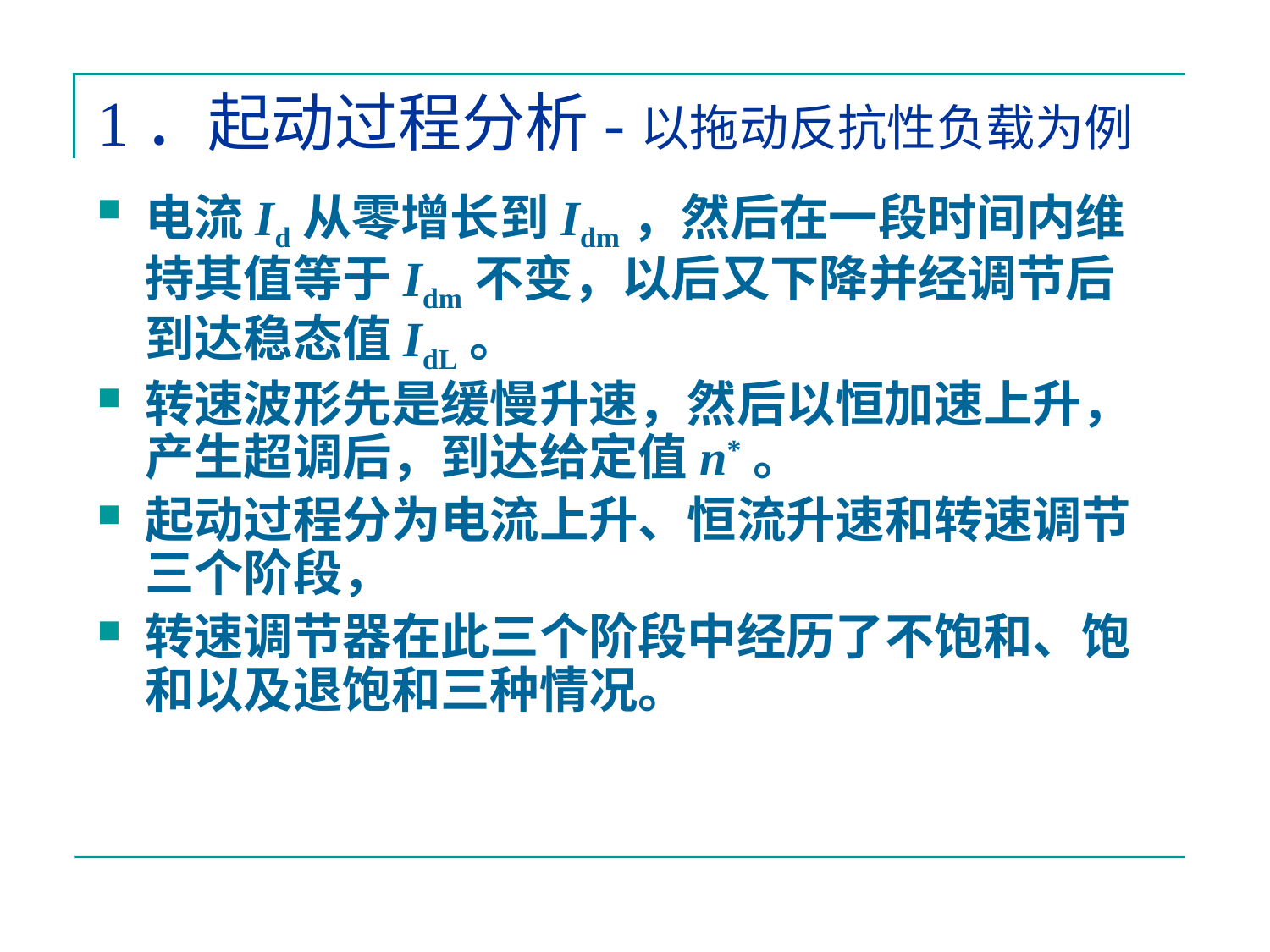

# 1．起动过程分析-以拖动反抗性负载为例
电流Id从零增长到Idm，然后在一段时间内维持其值等于Idm不变，以后又下降并经调节后到达稳态值IdL。
转速波形先是缓慢升速，然后以恒加速上升，产生超调后，到达给定值n*。
起动过程分为电流上升、恒流升速和转速调节三个阶段，
转速调节器在此三个阶段中经历了不饱和、饱和以及退饱和三种情况。